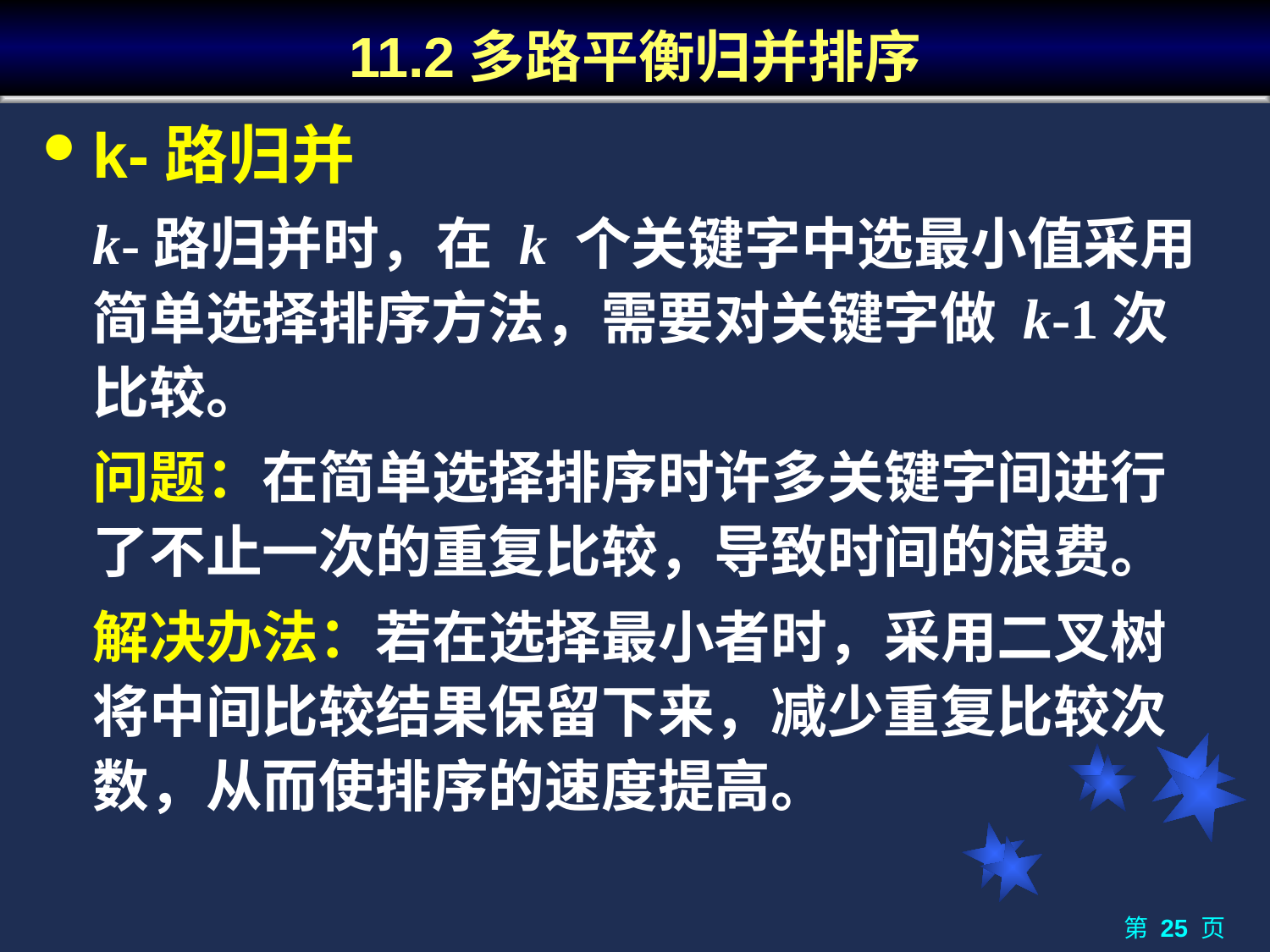

# 11.2多路平衡归并排序
k-路归并
	k-路归并时，在 k 个关键字中选最小值采用简单选择排序方法，需要对关键字做 k-1次比较。
	问题：在简单选择排序时许多关键字间进行了不止一次的重复比较，导致时间的浪费。
	解决办法：若在选择最小者时，采用二叉树将中间比较结果保留下来，减少重复比较次数，从而使排序的速度提高。
第 25 页